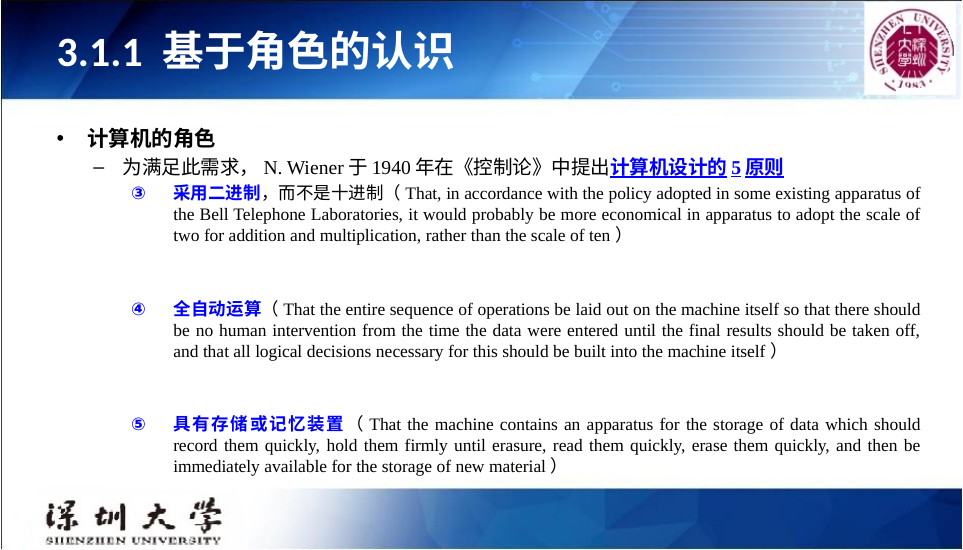

# 3.1.1 基于角色的认识
计算机的角色
为满足此需求，N. Wiener于1940年在《控制论》中提出计算机设计的5原则
采用二进制，而不是十进制（That, in accordance with the policy adopted in some existing apparatus of the Bell Telephone Laboratories, it would probably be more economical in apparatus to adopt the scale of two for addition and multiplication, rather than the scale of ten）

全自动运算（That the entire sequence of operations be laid out on the machine itself so that there should be no human intervention from the time the data were entered until the final results should be taken off, and that all logical decisions necessary for this should be built into the machine itself）

具有存储或记忆装置（That the machine contains an apparatus for the storage of data which should record them quickly, hold them firmly until erasure, read them quickly, erase them quickly, and then be immediately available for the storage of new material）
8